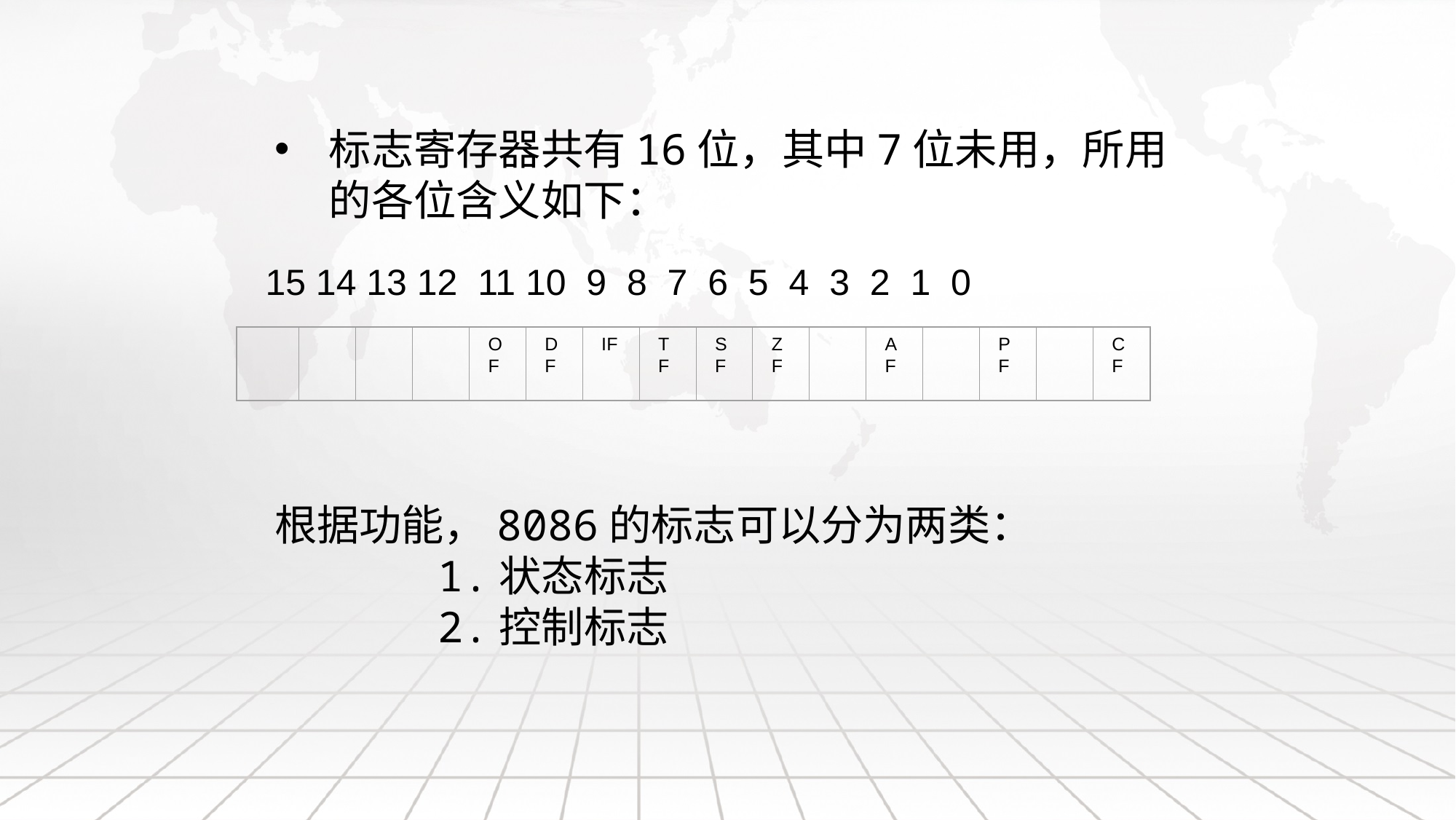

标志寄存器共有16位，其中7位未用，所用的各位含义如下：

根据功能，8086的标志可以分为两类：
		1.状态标志
		2.控制标志
15 14 13 12  11 10  9  8  7  6  5  4  3  2  1  0

OF

DF

IF

TF

SF

ZF

AF

PF

CF